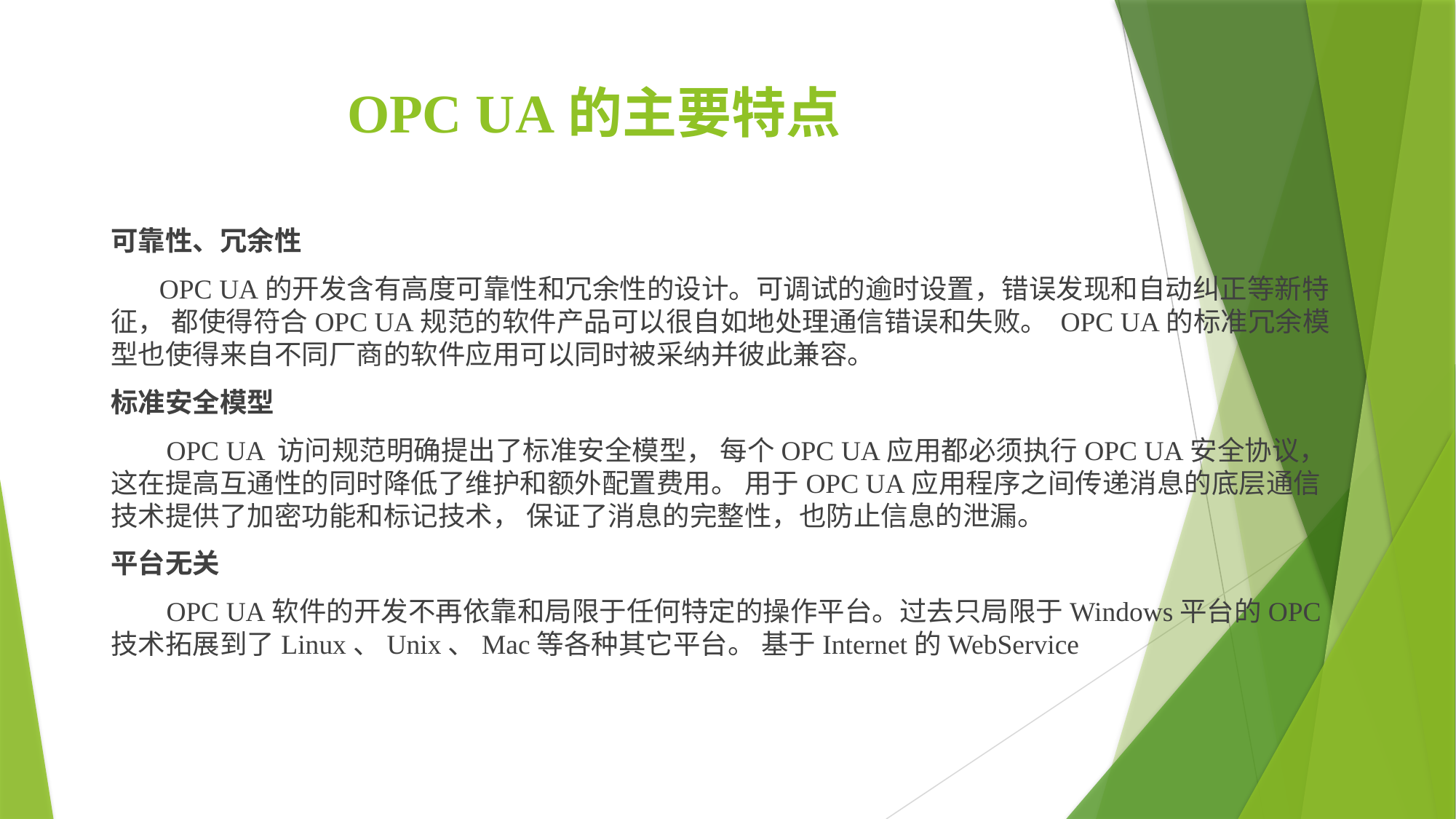

# OPC UA的主要特点
可靠性、冗余性
       OPC UA的开发含有高度可靠性和冗余性的设计。可调试的逾时设置，错误发现和自动纠正等新特征， 都使得符合OPC UA规范的软件产品可以很自如地处理通信错误和失败。 OPC UA的标准冗余模型也使得来自不同厂商的软件应用可以同时被采纳并彼此兼容。
标准安全模型
        OPC UA 访问规范明确提出了标准安全模型， 每个OPC UA应用都必须执行OPC UA安全协议， 这在提高互通性的同时降低了维护和额外配置费用。 用于OPC UA应用程序之间传递消息的底层通信技术提供了加密功能和标记技术， 保证了消息的完整性，也防止信息的泄漏。
平台无关
        OPC UA软件的开发不再依靠和局限于任何特定的操作平台。过去只局限于Windows平台的OPC技术拓展到了Linux、Unix、Mac等各种其它平台。 基于Internet的WebService